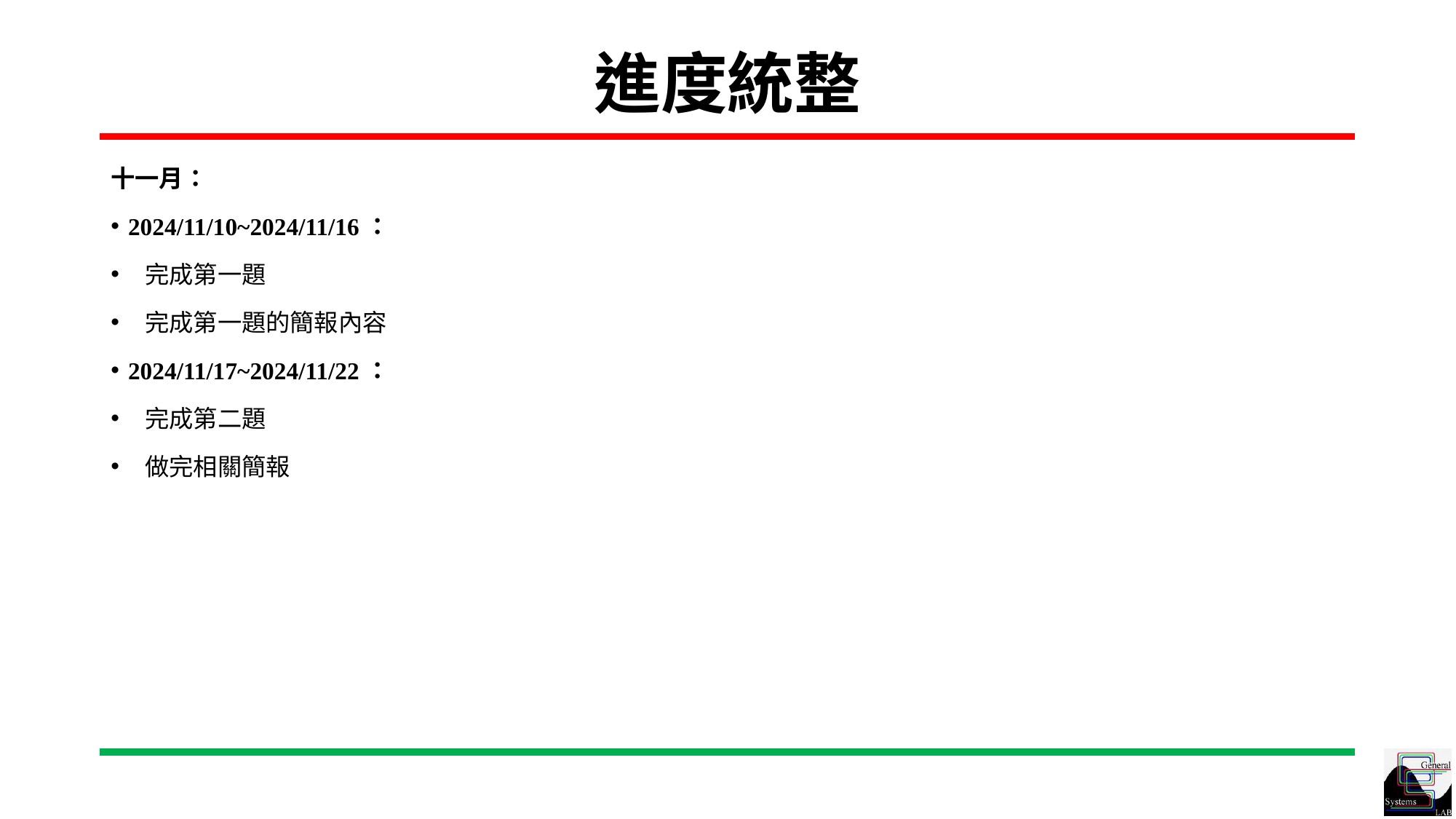

# 進度統整
十一月：
2024/11/10~2024/11/16：
完成第一題
完成第一題的簡報內容
2024/11/17~2024/11/22：
完成第二題
做完相關簡報